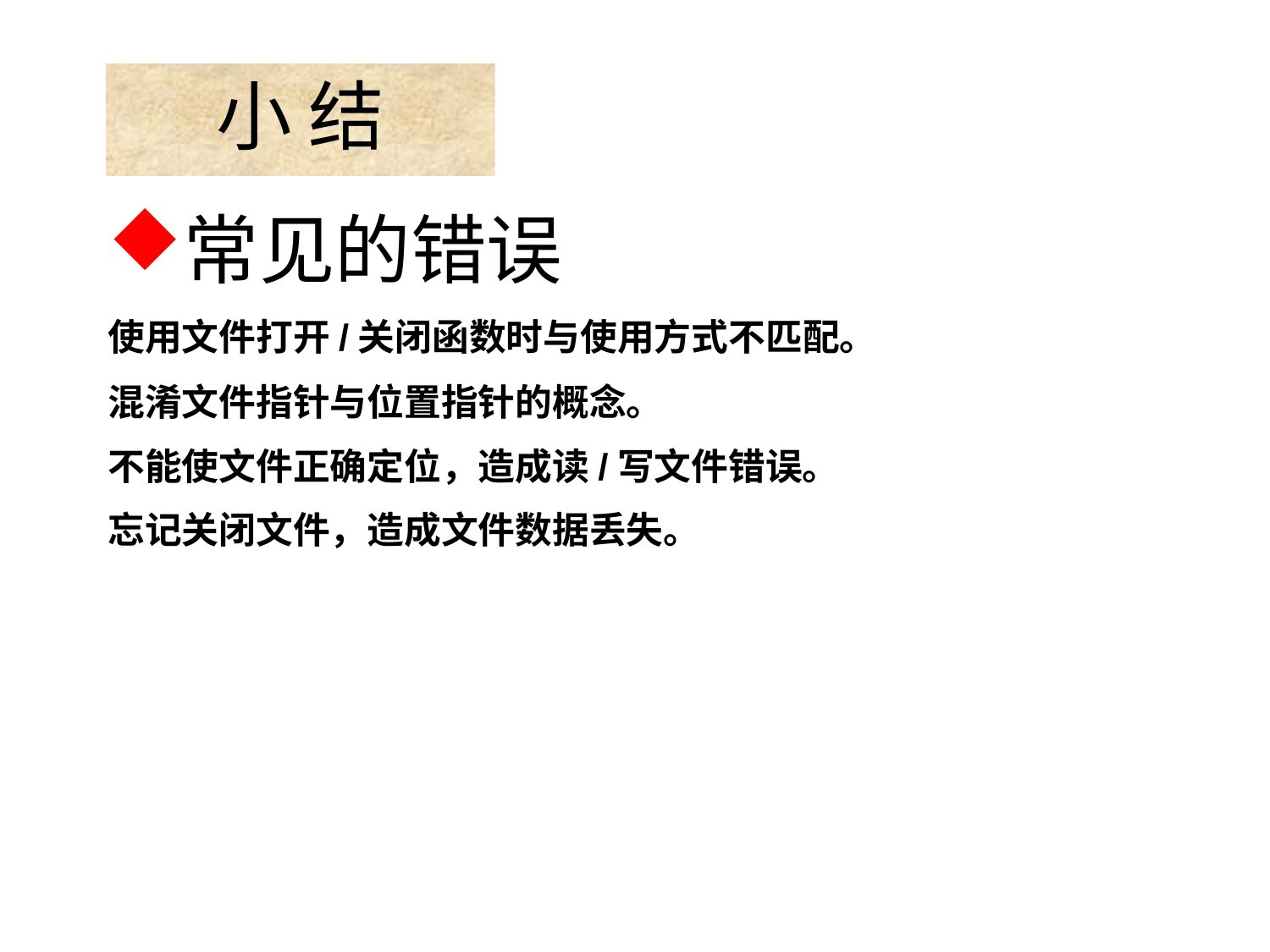

# 小 结
常见的错误
使用文件打开/关闭函数时与使用方式不匹配。
混淆文件指针与位置指针的概念。
不能使文件正确定位，造成读/写文件错误。
忘记关闭文件，造成文件数据丢失。